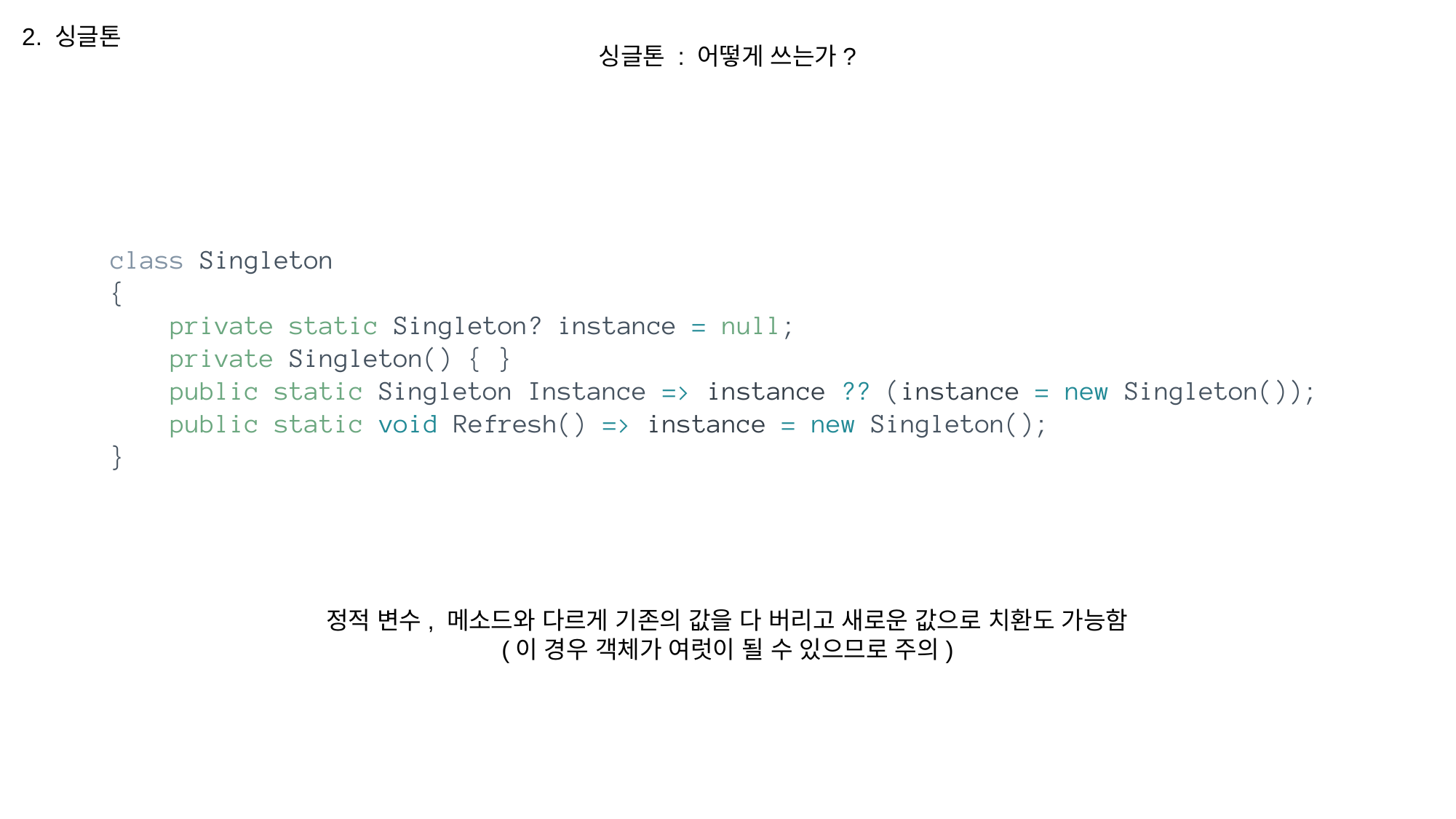

2. 싱글톤
싱글톤 : 어떻게 쓰는가?
class Singleton
{
    private static Singleton? instance = null;
    private Singleton() { }
    public static Singleton Instance => instance ?? (instance = new Singleton());
    public static void Refresh() => instance = new Singleton();
}
정적 변수, 메소드와 다르게 기존의 값을 다 버리고 새로운 값으로 치환도 가능함
(이 경우 객체가 여럿이 될 수 있으므로 주의)